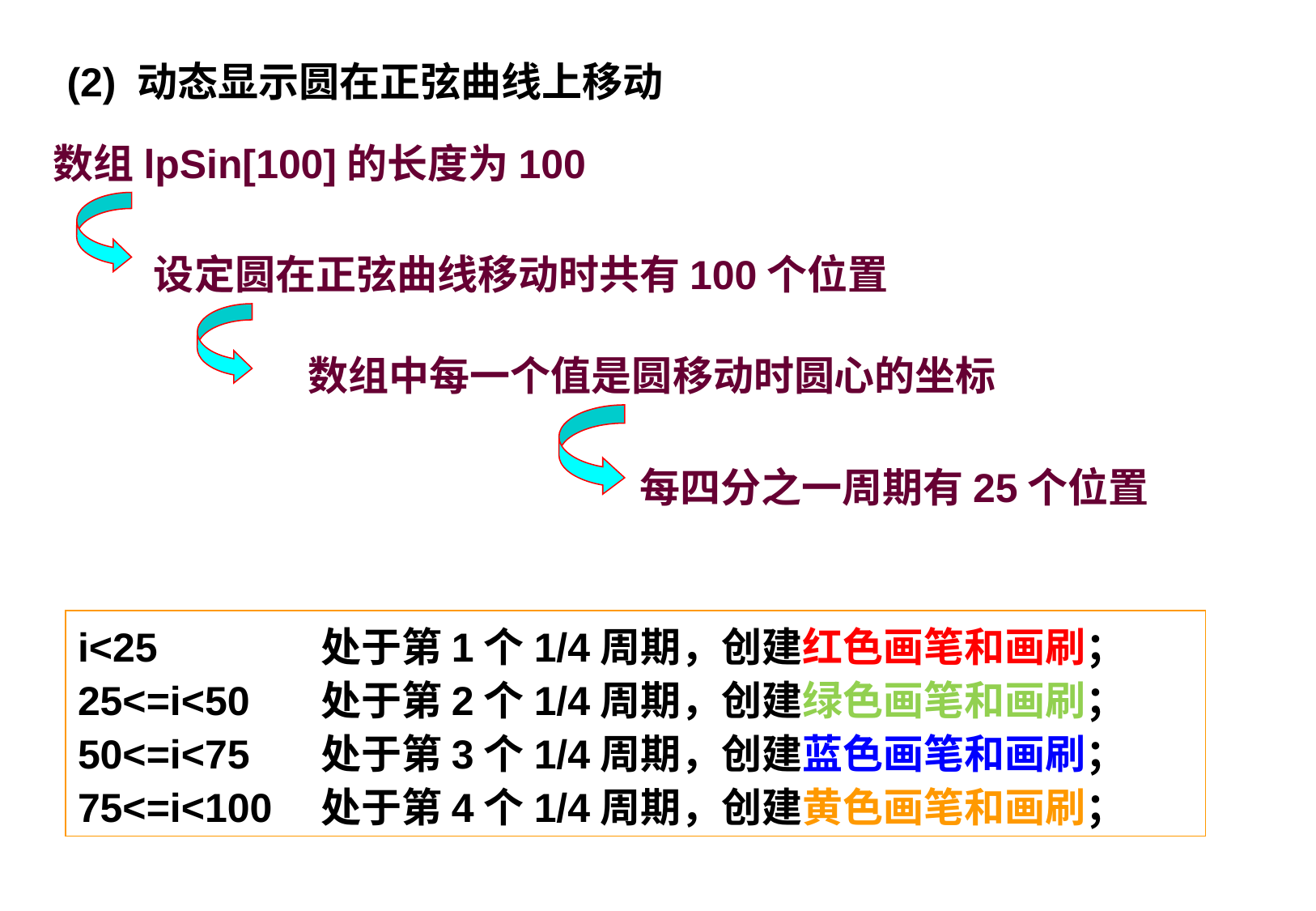

(2) 动态显示圆在正弦曲线上移动
数组lpSin[100]的长度为100

设定圆在正弦曲线移动时共有100个位置

数组中每一个值是圆移动时圆心的坐标

每四分之一周期有25个位置
i<25		处于第1个1/4周期，创建红色画笔和画刷；25<=i<50	处于第2个1/4周期，创建绿色画笔和画刷；50<=i<75	处于第3个1/4周期，创建蓝色画笔和画刷；75<=i<100	处于第4个1/4周期，创建黄色画笔和画刷；